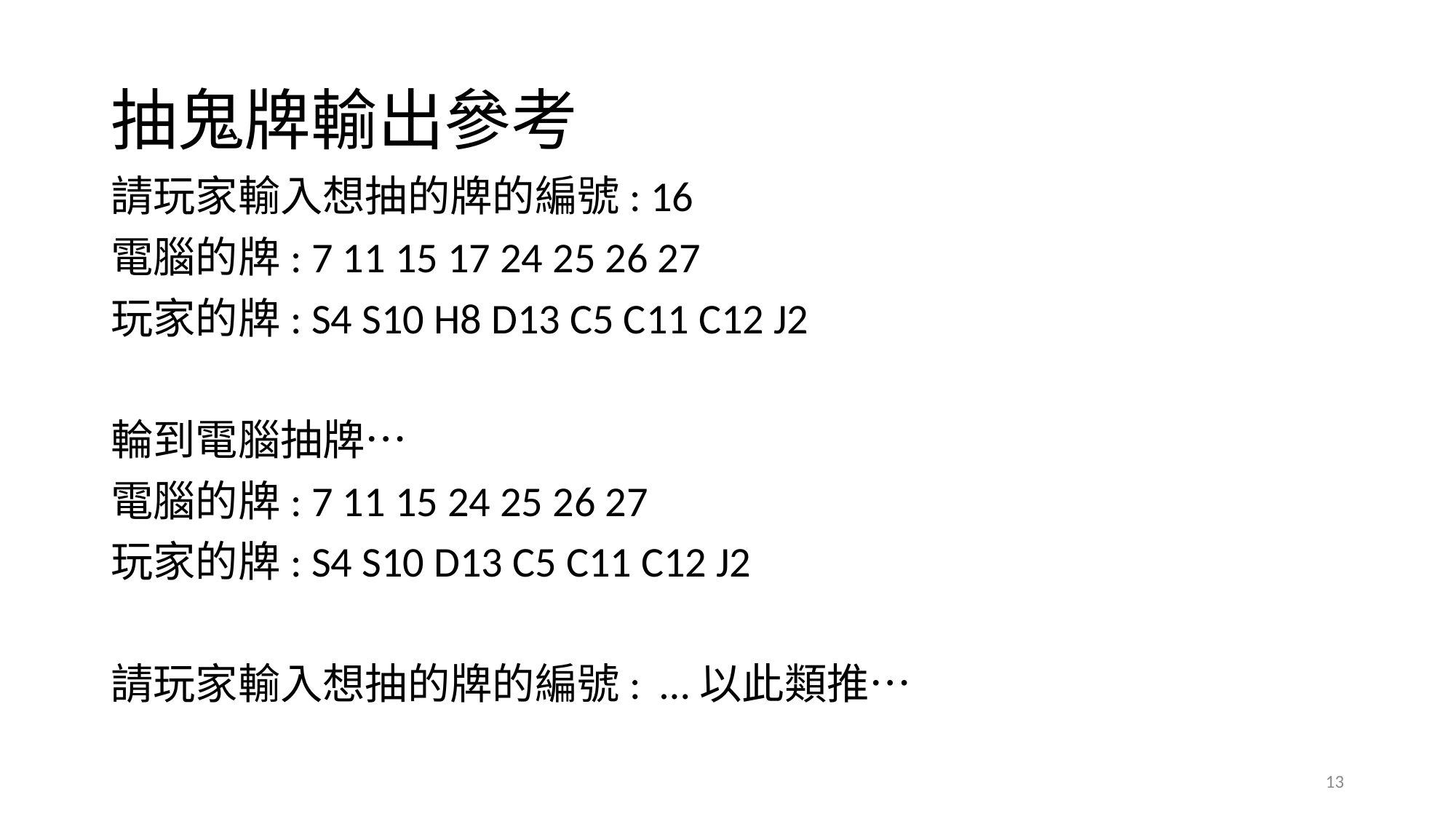

# 抽鬼牌輸出參考
請玩家輸入想抽的牌的編號: 16
電腦的牌: 7 11 15 17 24 25 26 27
玩家的牌: S4 S10 H8 D13 C5 C11 C12 J2

輪到電腦抽牌…
電腦的牌: 7 11 15 24 25 26 27
玩家的牌: S4 S10 D13 C5 C11 C12 J2

請玩家輸入想抽的牌的編號:  …以此類推…

13